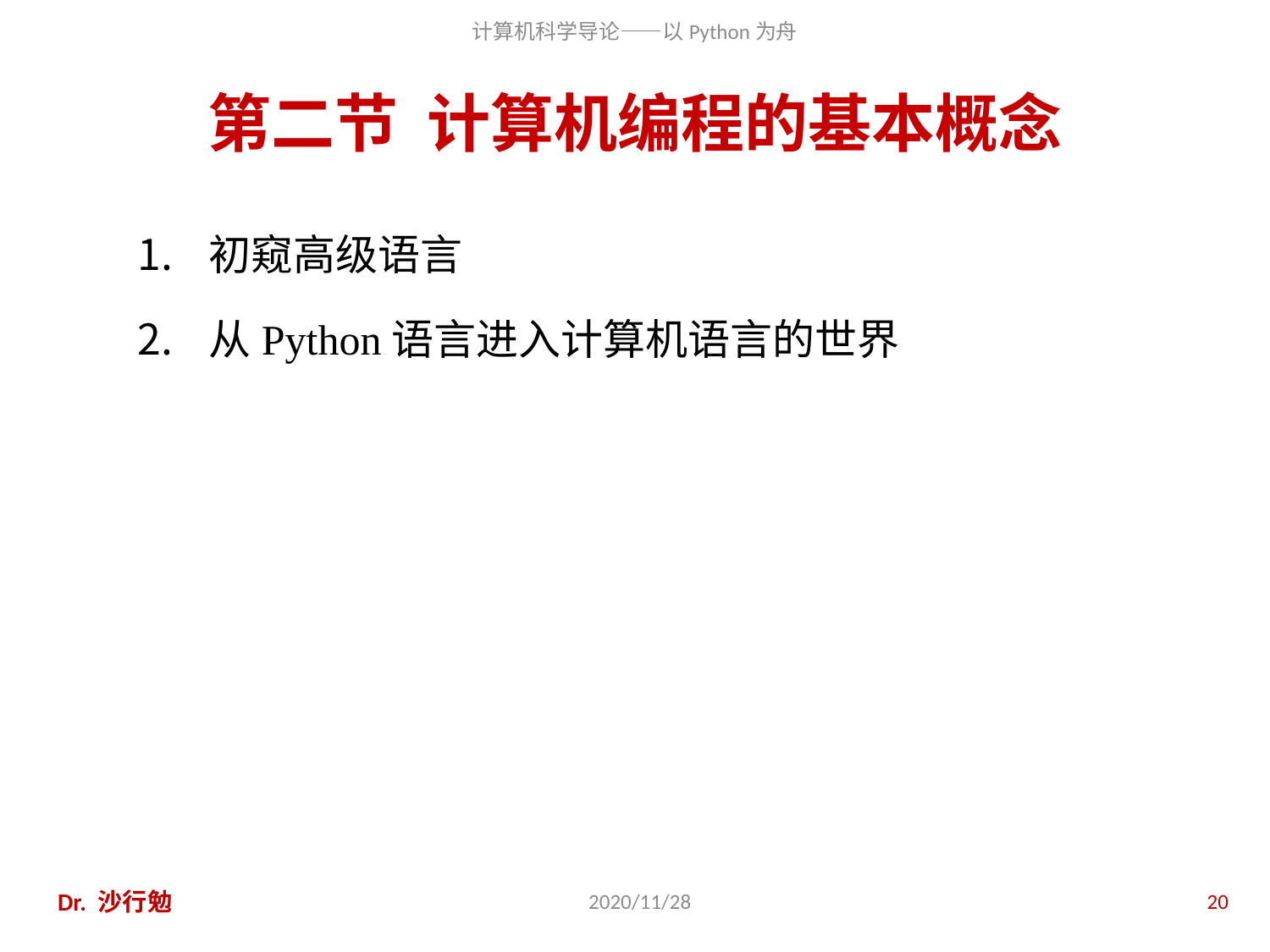

# 第二节  计算机编程的基本概念
初窥高级语言
从Python语言进入计算机语言的世界
Dr. 沙行勉
2020/11/28
20